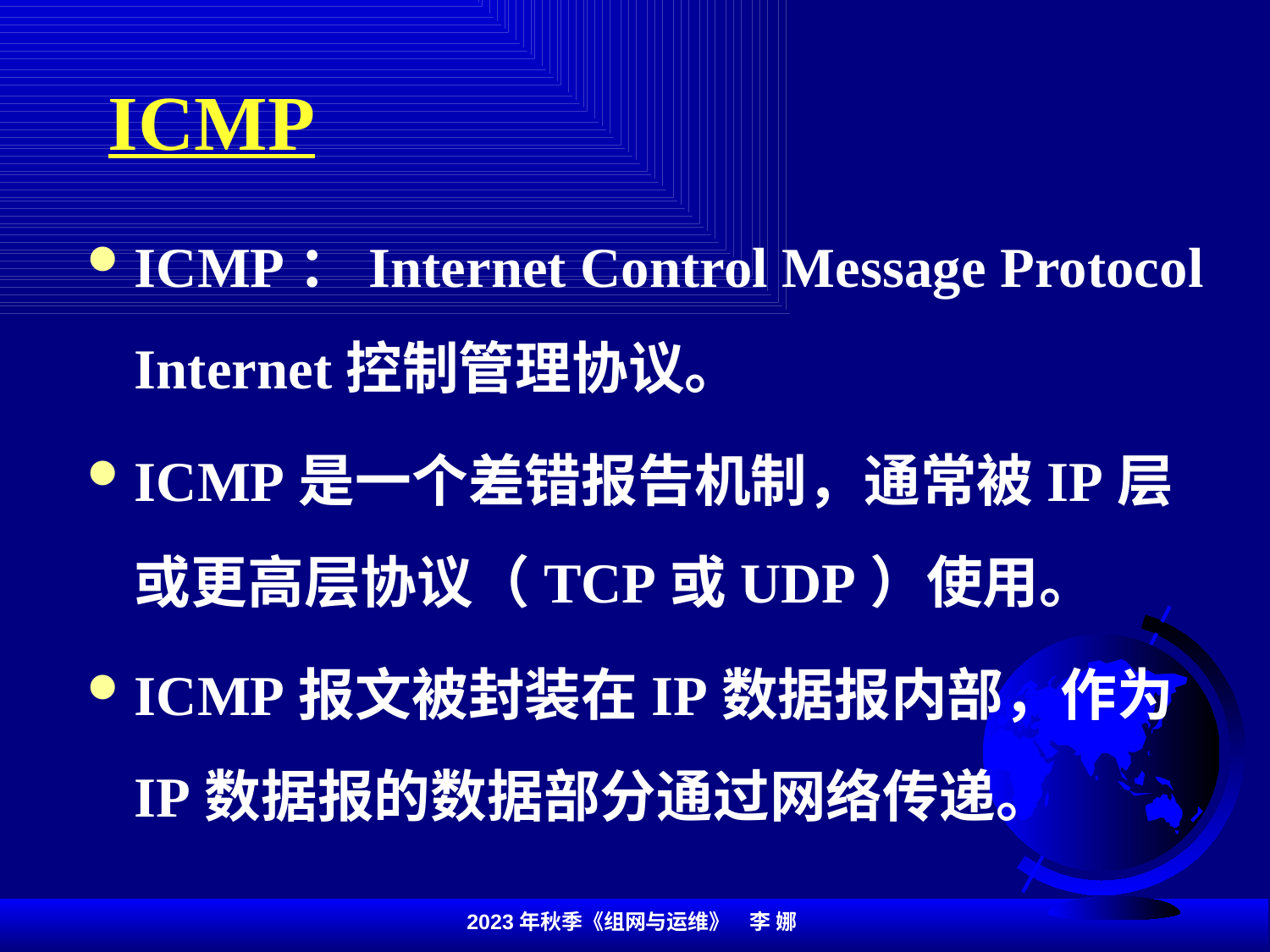

# ICMP
ICMP：Internet Control Message Protocol Internet控制管理协议。
ICMP是一个差错报告机制，通常被IP层或更高层协议（TCP或UDP）使用。
ICMP报文被封装在IP数据报内部，作为IP数据报的数据部分通过网络传递。